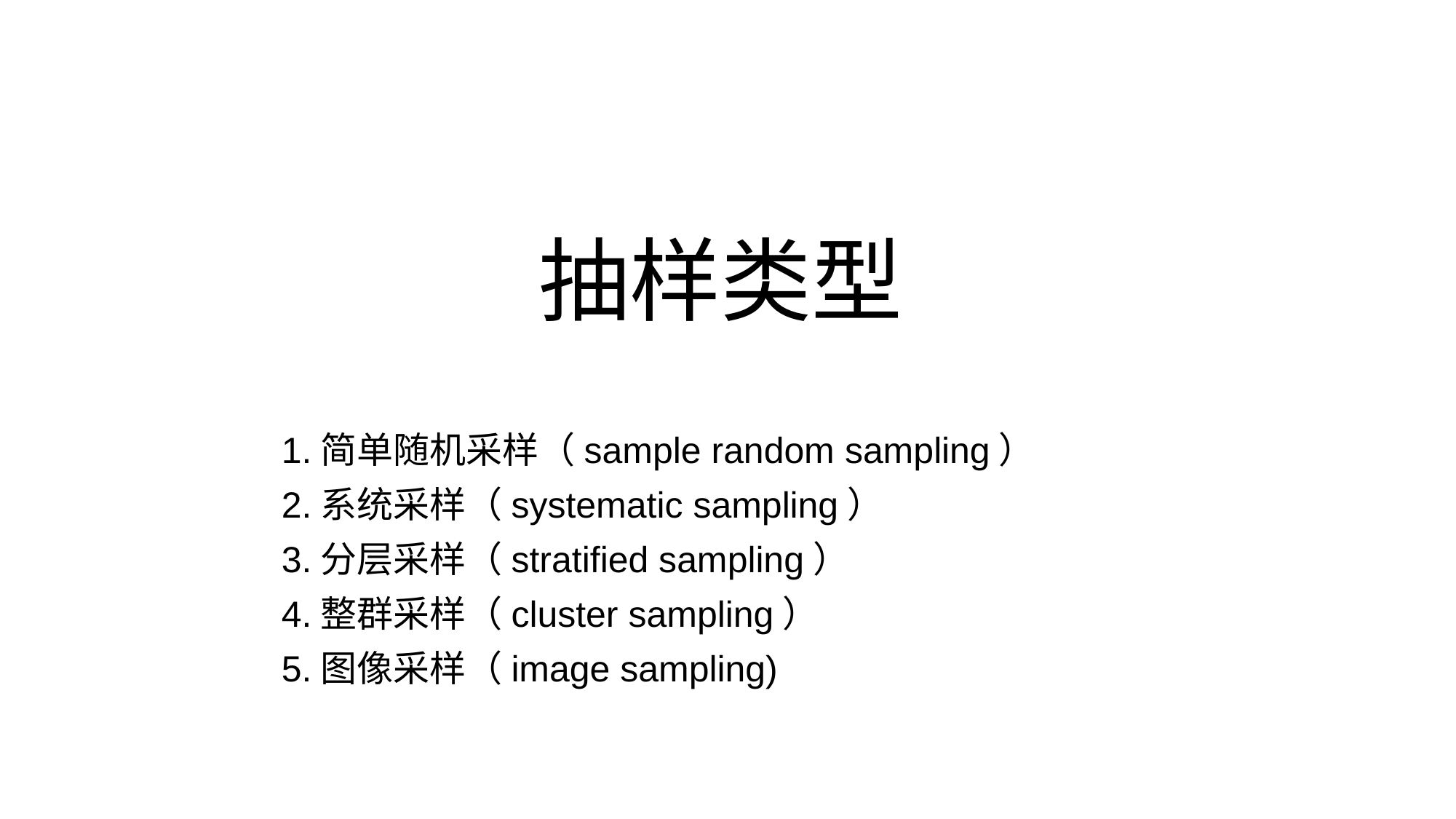

# 抽样类型
1.简单随机采样（sample random sampling）
2.系统采样（systematic sampling）
3.分层采样（stratified sampling）
4.整群采样（cluster sampling）
5.图像采样（image sampling)